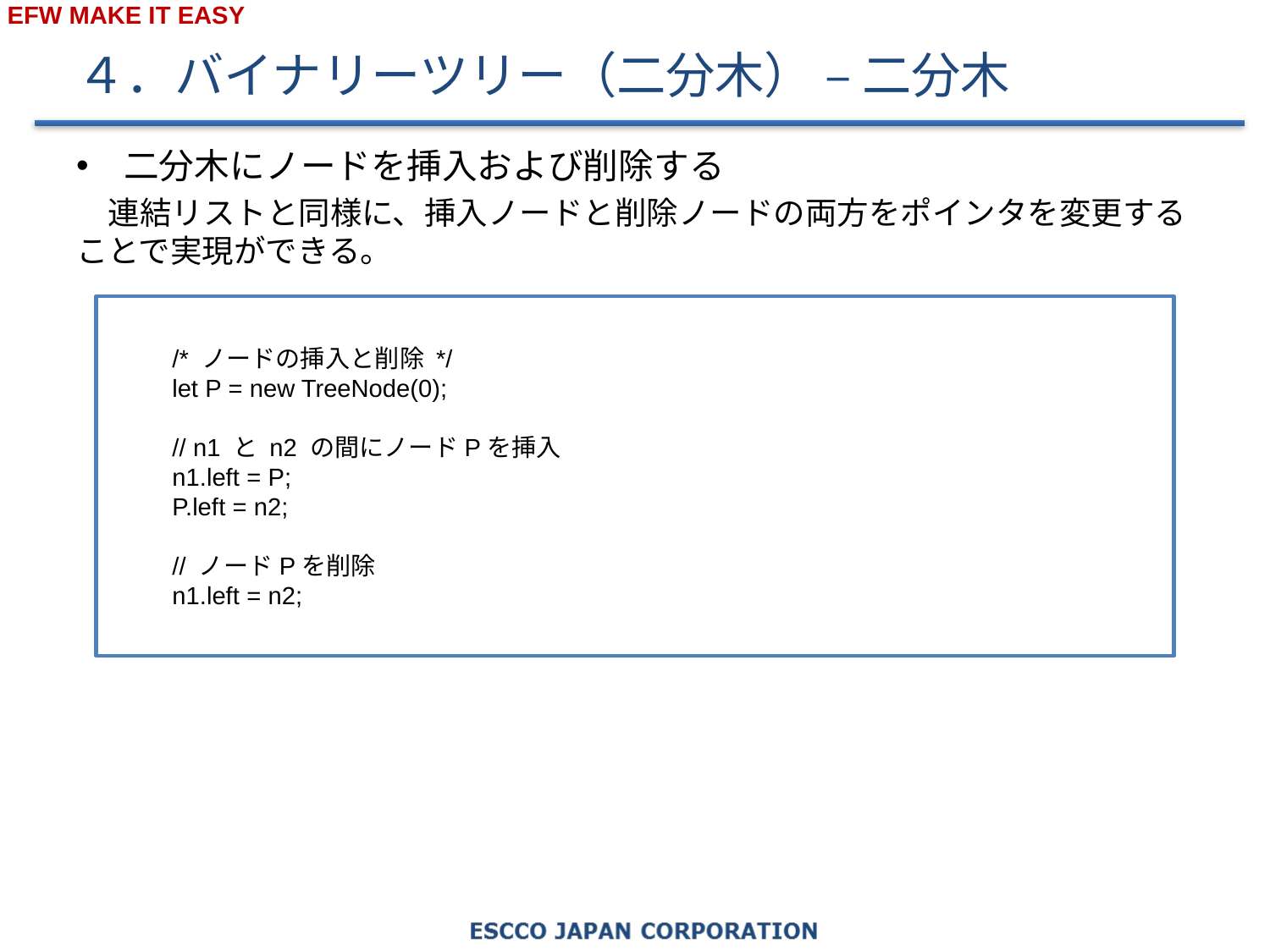

# ４．バイナリーツリー（二分木） – 二分木
二分木にノードを挿入および削除する
　連結リストと同様に、挿入ノードと削除ノードの両方をポインタを変更することで実現ができる。
/* ノードの挿入と削除 */
let P = new TreeNode(0);

// n1 と n2 の間にノードPを挿入
n1.left = P;
P.left = n2;

// ノードPを削除
n1.left = n2;